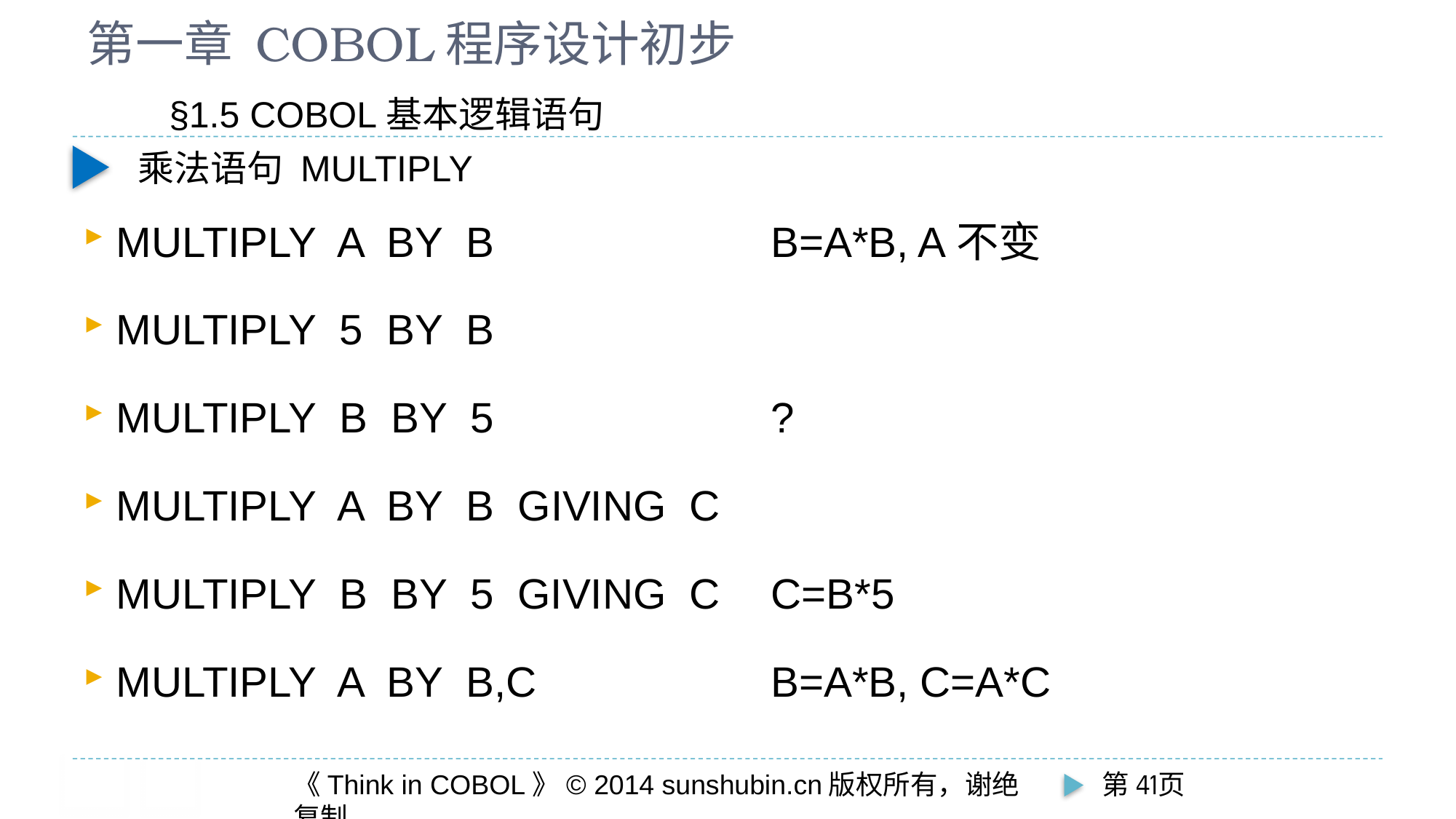

# 第一章 COBOL程序设计初步
§1.5 COBOL基本逻辑语句

乘法语句 MULTIPLY
MULTIPLY  A  BY  B			B=A*B, A不变

MULTIPLY  5  BY  B

MULTIPLY  B  BY  5			?

MULTIPLY  A  BY  B  GIVING  C

MULTIPLY  B  BY  5  GIVING  C	C=B*5

MULTIPLY  A  BY  B,C			B=A*B, C=A*C